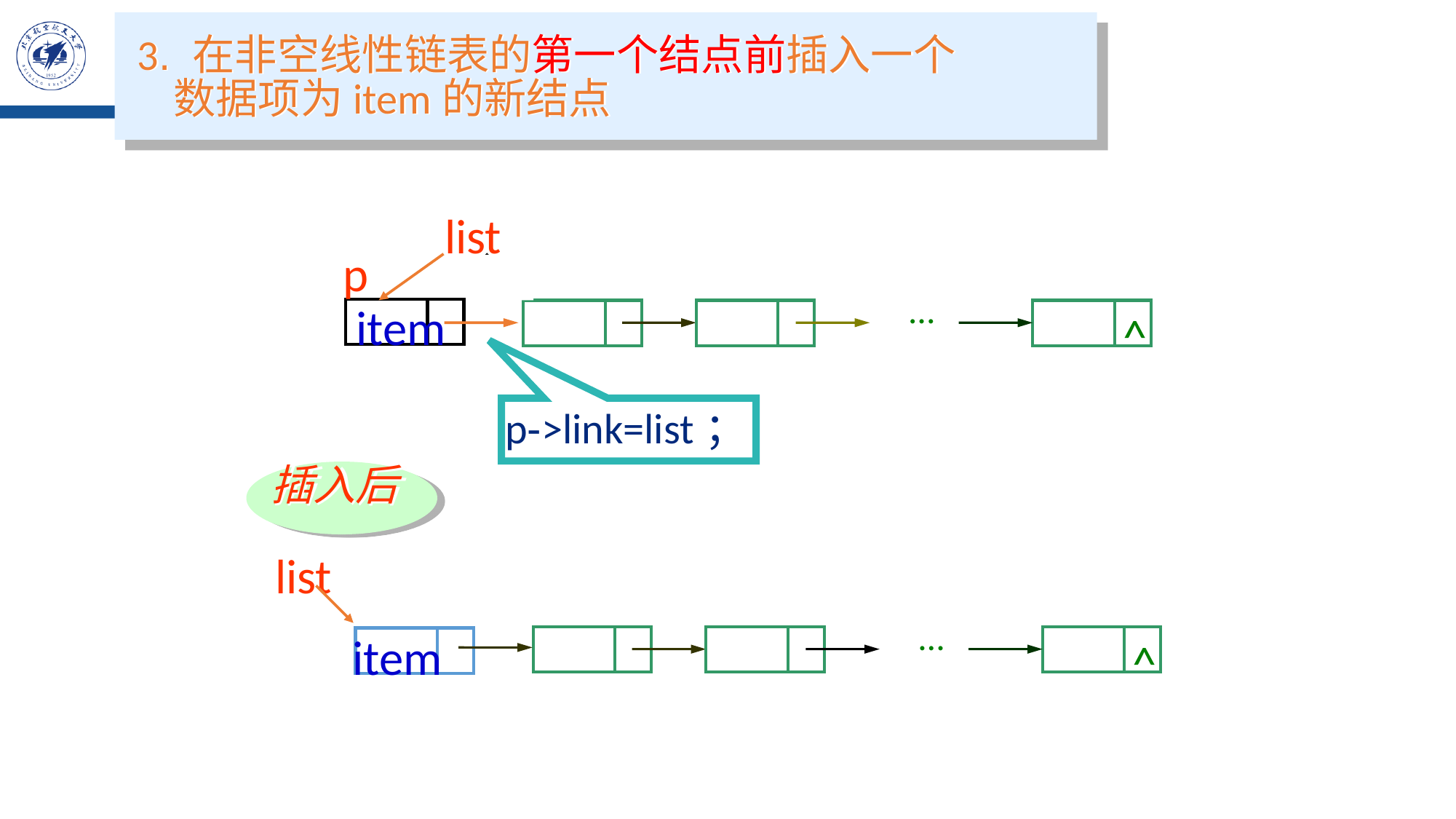

3. 在非空线性链表的第一个结点前插入一个
    数据项为item的新结点
list

…

^

p

item

p->link=list；

插入后

list

…
item

^